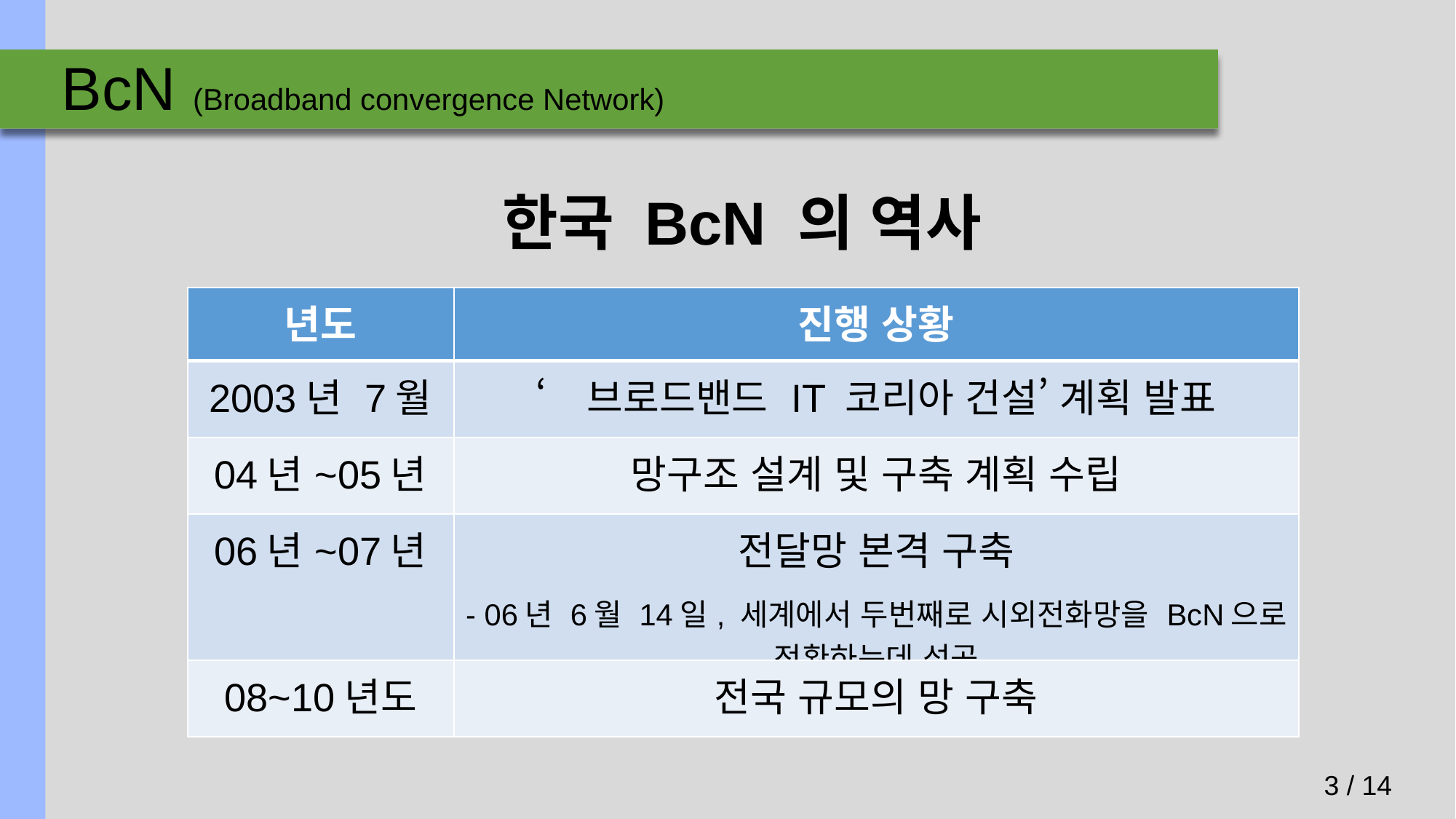

# BcN (Broadband convergence Network)
한국 BcN 의 역사
| 년도 | 진행 상황 |
| --- | --- |
| 2003년 7월 | ‘브로드밴드 IT 코리아 건설’ 계획 발표 |
| 04년~05년 | 망구조 설계 및 구축 계획 수립 |
| 06년~07년 | 전달망 본격 구축 - 06년 6월 14일, 세계에서 두번째로 시외전화망을 BcN으로 전환하는데 성공 |
| 08~10년도 | 전국 규모의 망 구축 |
3 / 14